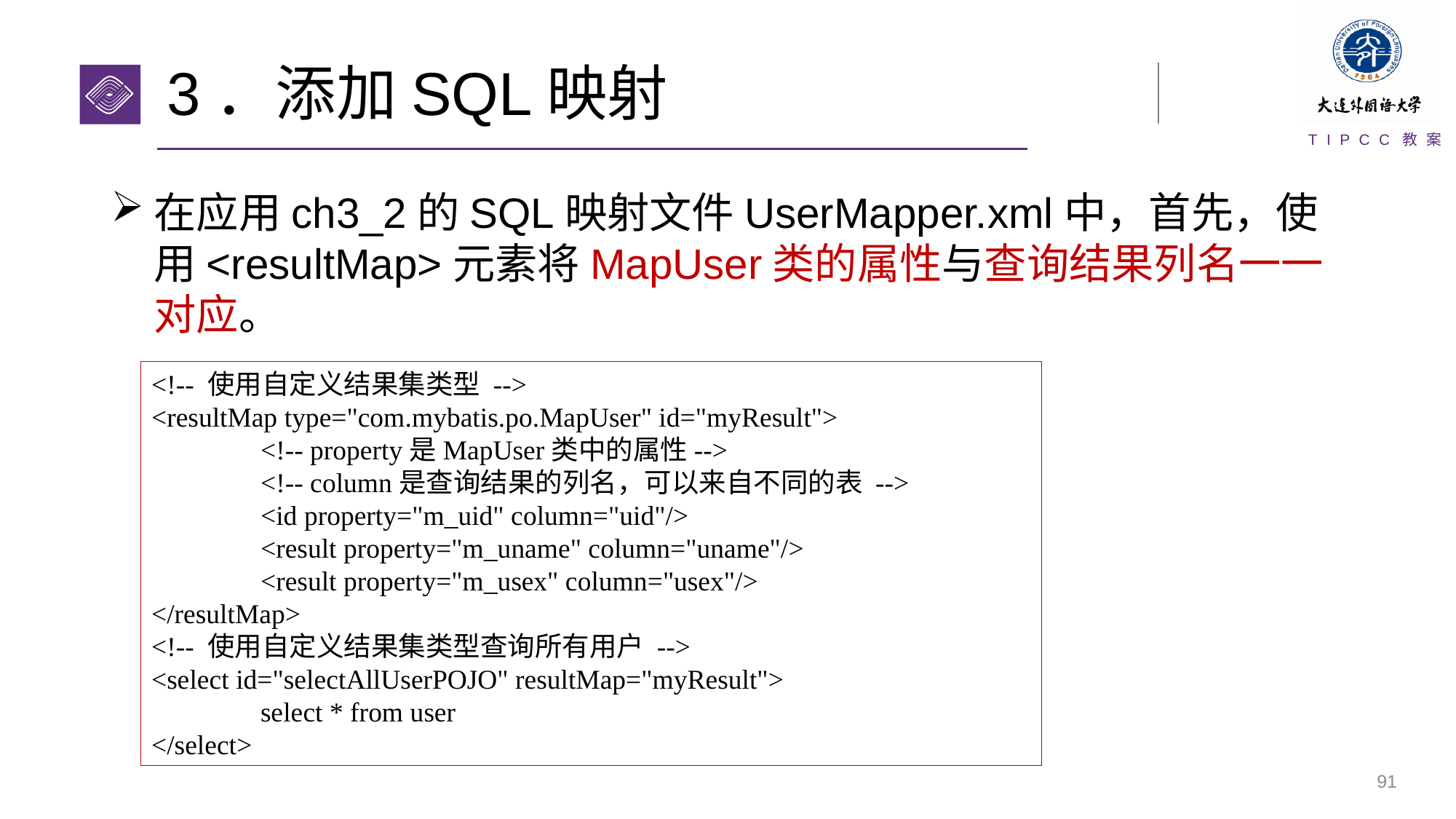

# 3．添加SQL映射
在应用ch3_2的SQL映射文件UserMapper.xml中，首先，使用<resultMap>元素将MapUser类的属性与查询结果列名一一对应。
<!-- 使用自定义结果集类型 -->
<resultMap type="com.mybatis.po.MapUser" id="myResult">
	<!-- property是MapUser类中的属性-->
	<!-- column是查询结果的列名，可以来自不同的表 -->
	<id property="m_uid" column="uid"/>
	<result property="m_uname" column="uname"/>
	<result property="m_usex" column="usex"/>
</resultMap>
<!-- 使用自定义结果集类型查询所有用户 -->
<select id="selectAllUserPOJO" resultMap="myResult">
	select * from user
</select>
91